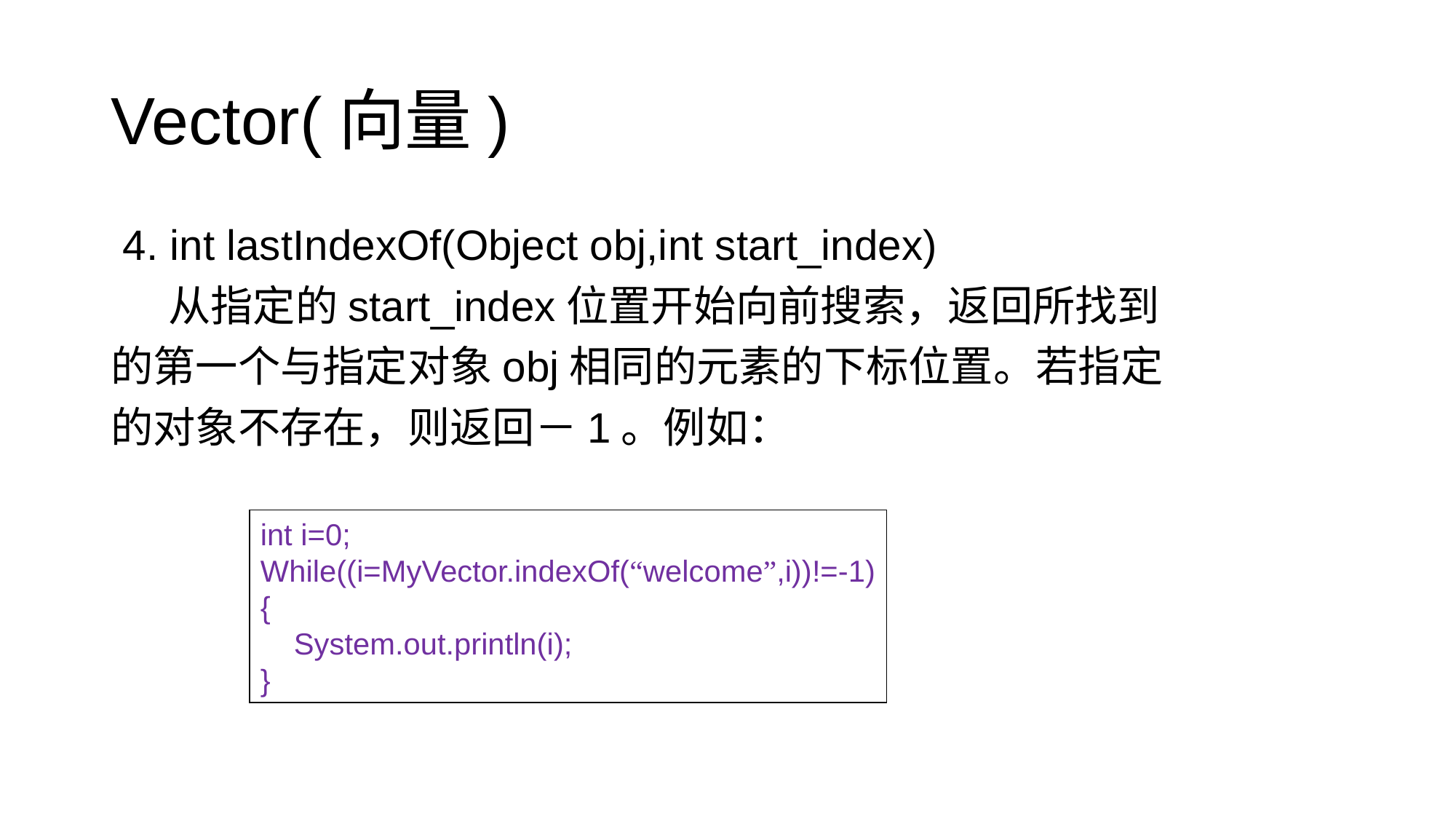

# Vector(向量)
 4. int lastIndexOf(Object obj,int start_index)
     从指定的start_index位置开始向前搜索，返回所找到
的第一个与指定对象obj相同的元素的下标位置。若指定
的对象不存在，则返回－1。例如：

int i=0;
While((i=MyVector.indexOf(“welcome”,i))!=-1)
{
    System.out.println(i);
}